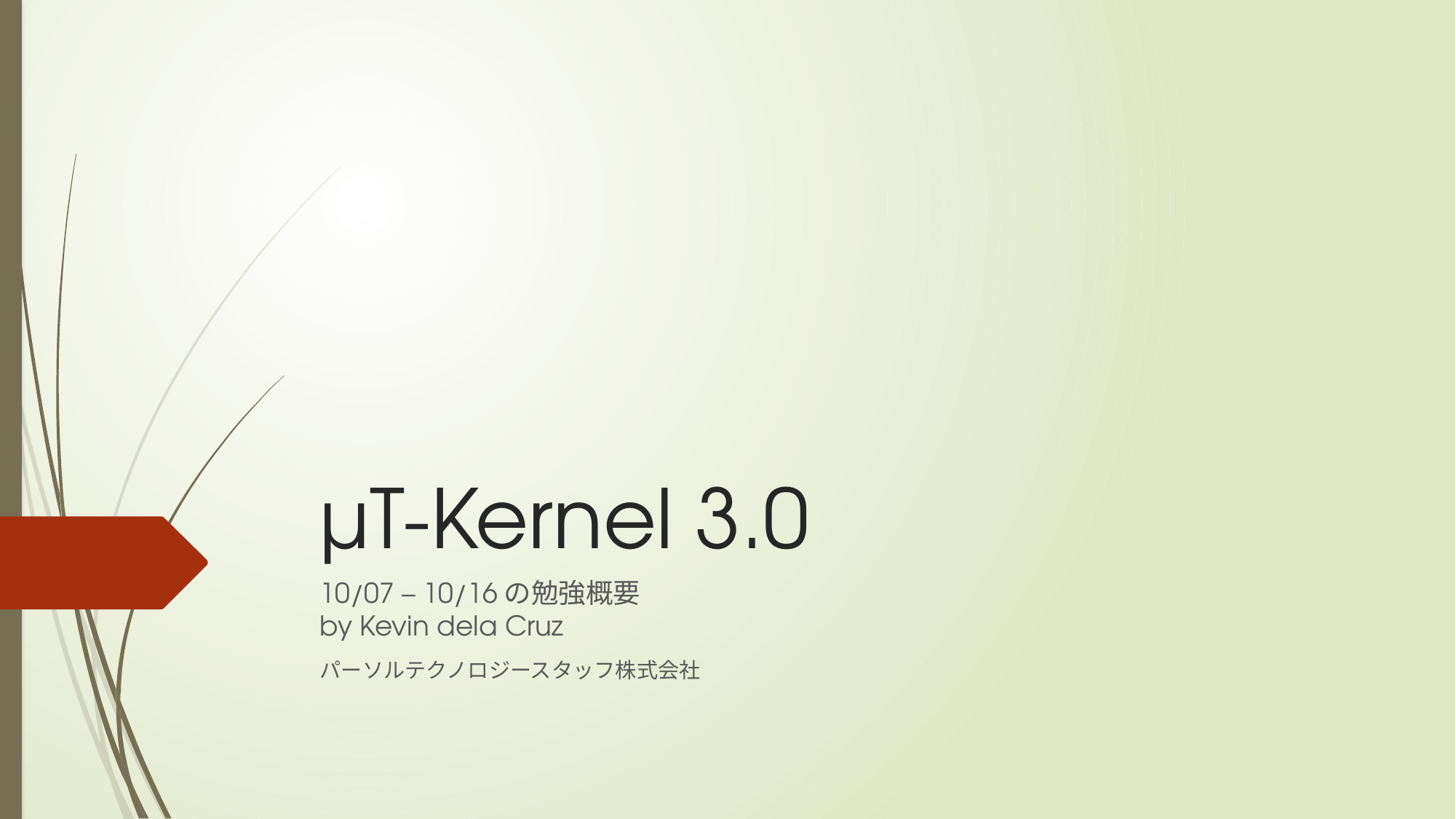

# μT-Kernel 3.0
10/07 – 10/16の勉強概要
by Kevin dela Cruz
パーソルテクノロジースタッフ株式会社